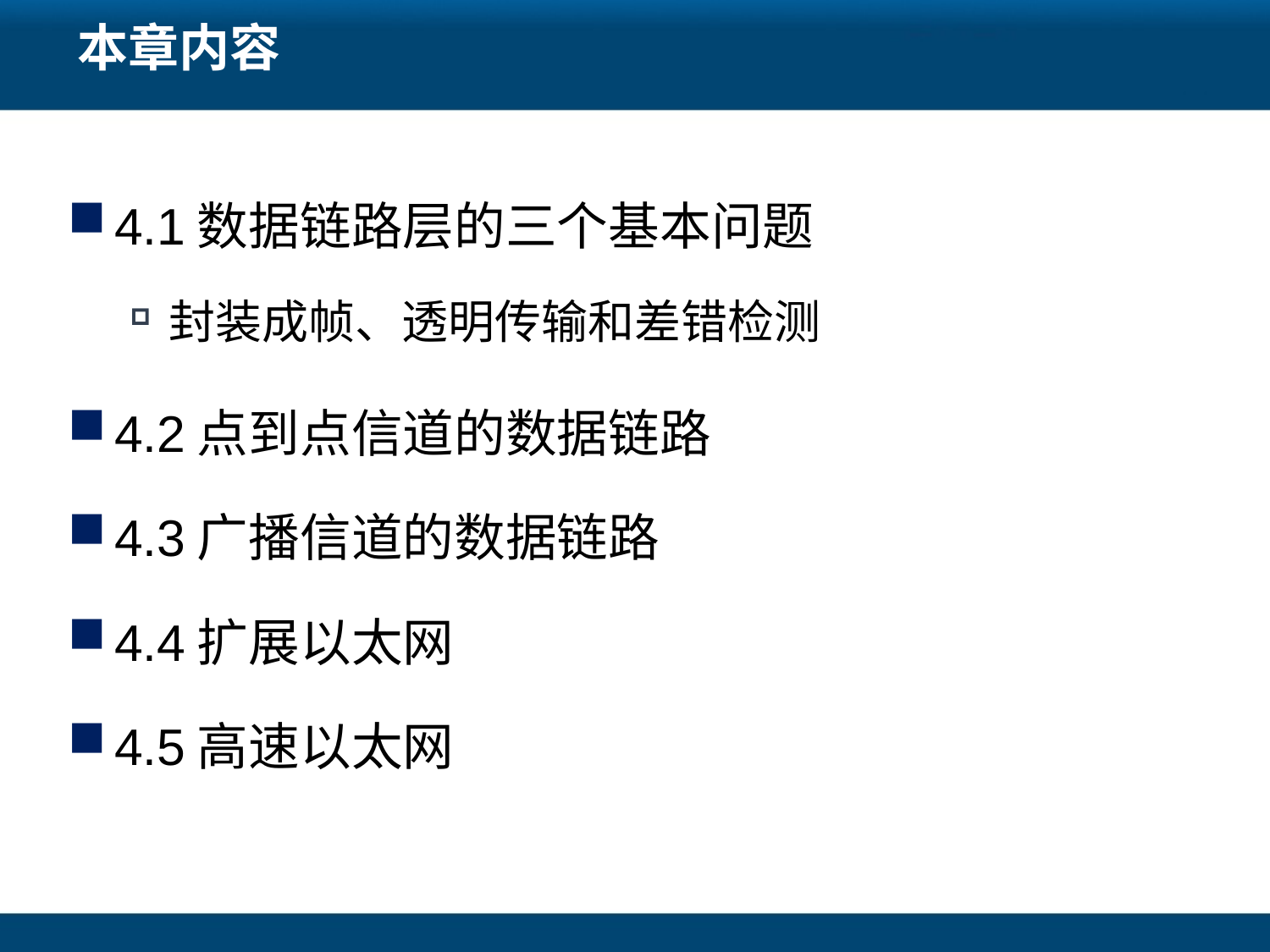

# 本章内容
4.1数据链路层的三个基本问题
封装成帧、透明传输和差错检测
4.2点到点信道的数据链路
4.3广播信道的数据链路
4.4扩展以太网
4.5高速以太网